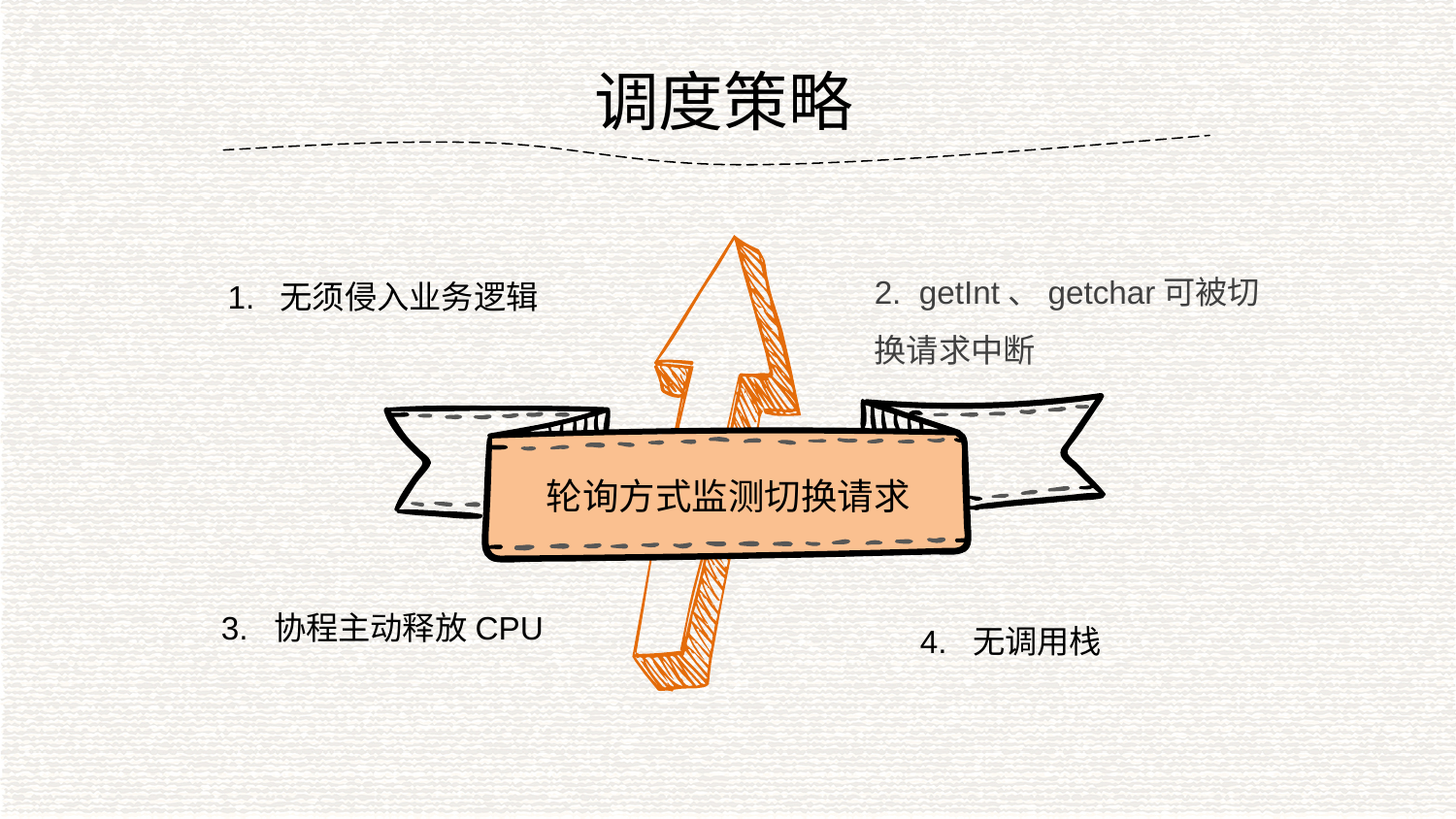

调度策略

2.  getInt、getchar可被切换请求中断
1.  无须侵入业务逻辑

轮询方式监测切换请求
3.  协程主动释放CPU
4.  无调用栈